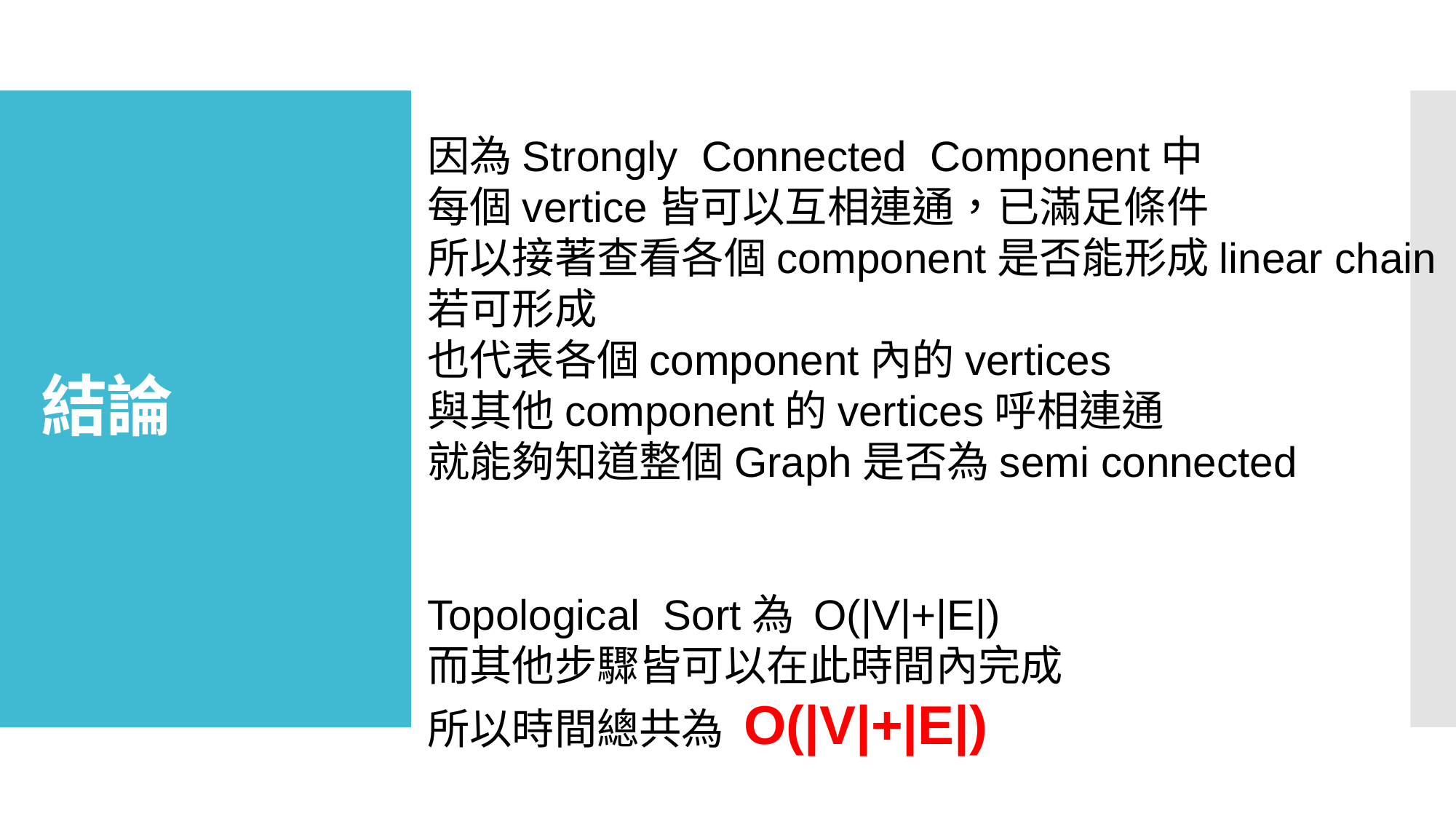

因為Strongly  Connected  Component中
每個vertice皆可以互相連通，已滿足條件
所以接著查看各個component是否能形成linear chain
若可形成
也代表各個component內的vertices
與其他component的vertices呼相連通
就能夠知道整個Graph是否為semi connected

Topological  Sort為 O(|V|+|E|)
而其他步驟皆可以在此時間內完成
所以時間總共為 O(|V|+|E|)
# 結論